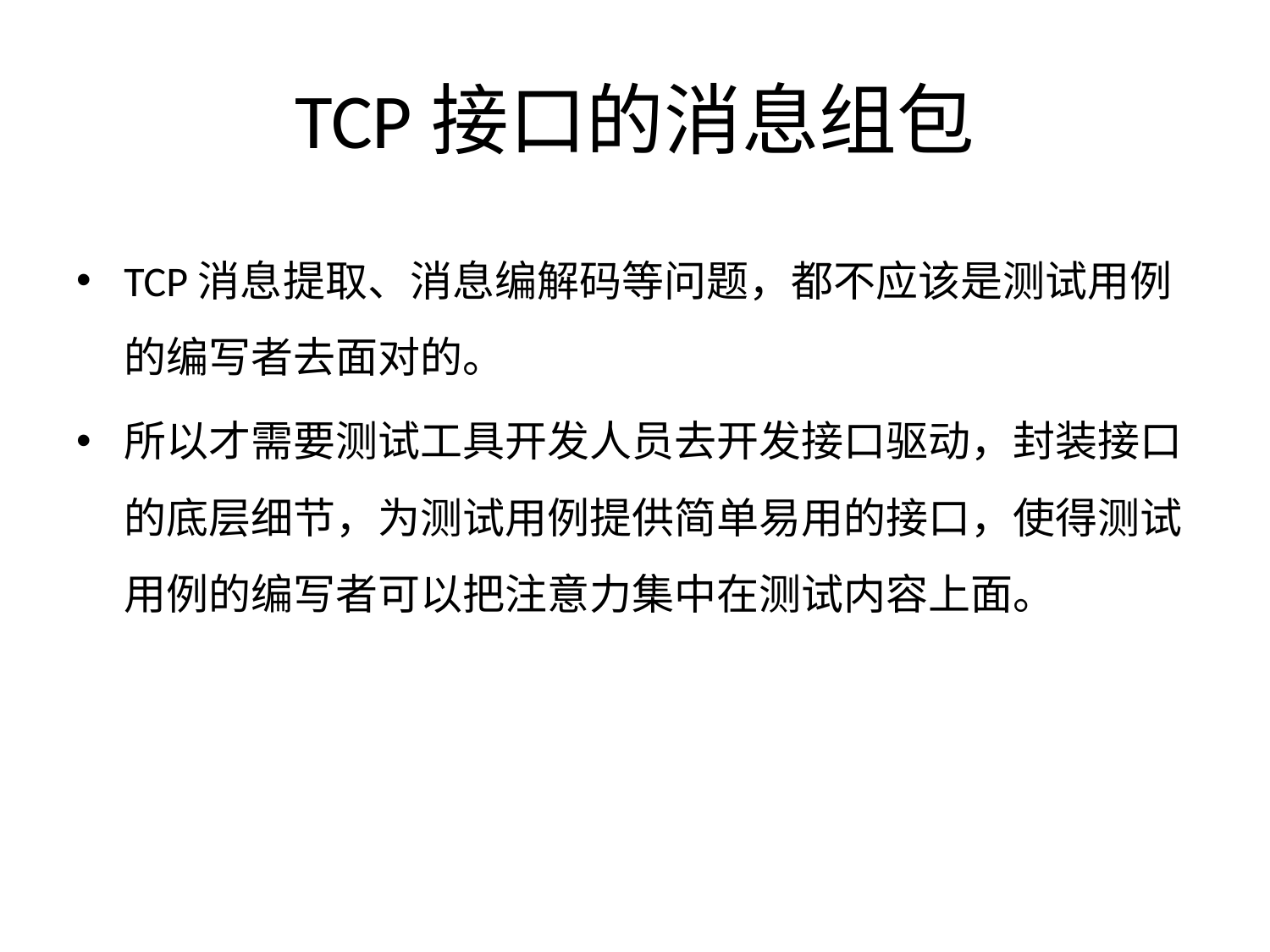

# TCP接口的消息组包
TCP消息提取、消息编解码等问题，都不应该是测试用例的编写者去面对的。
所以才需要测试工具开发人员去开发接口驱动，封装接口的底层细节，为测试用例提供简单易用的接口，使得测试用例的编写者可以把注意力集中在测试内容上面。